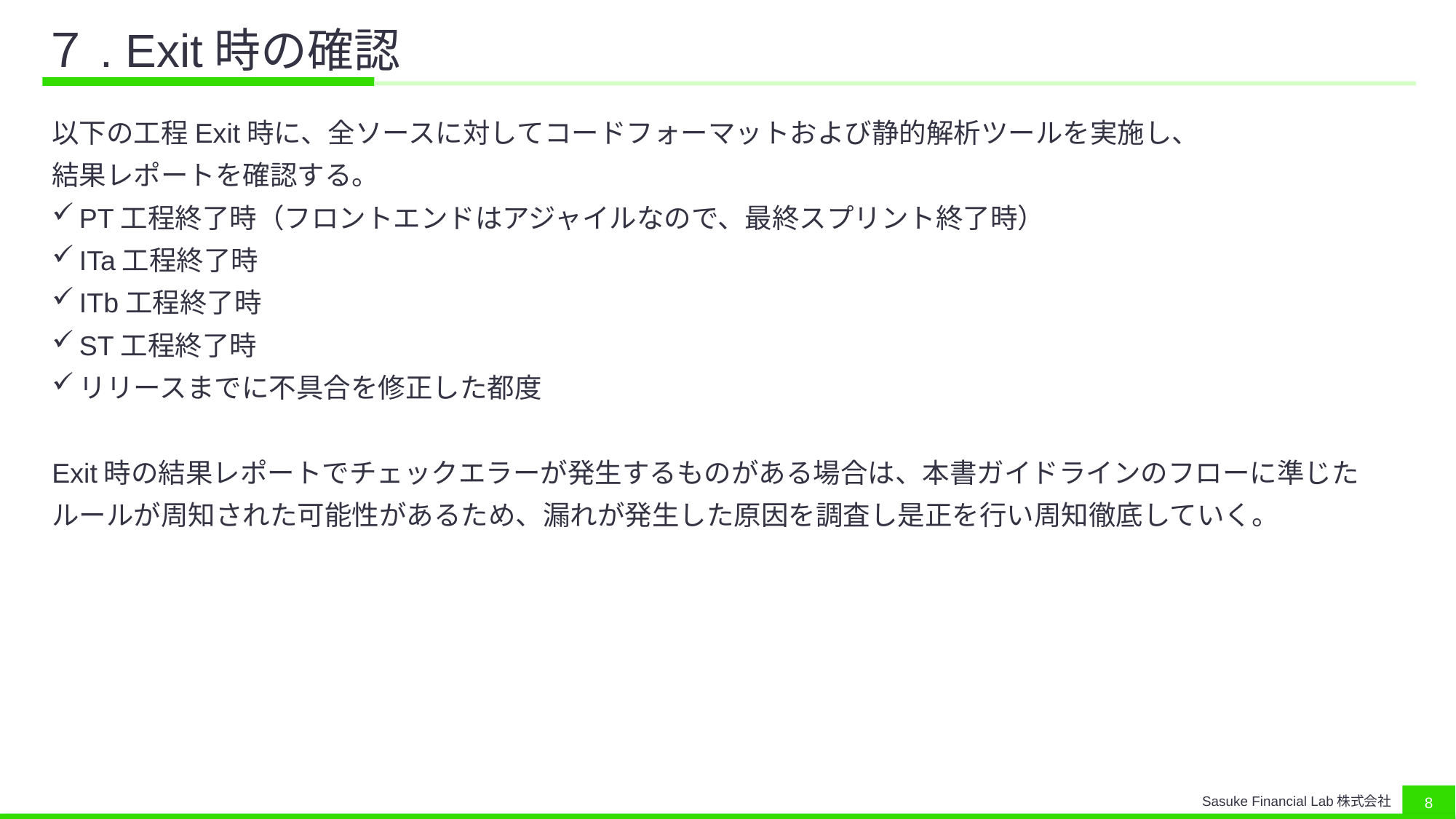

# ７. Exit時の確認
以下の工程Exit時に、全ソースに対してコードフォーマットおよび静的解析ツールを実施し、
結果レポートを確認する。
PT工程終了時（フロントエンドはアジャイルなので、最終スプリント終了時）
ITa工程終了時
ITb工程終了時
ST工程終了時
リリースまでに不具合を修正した都度

Exit時の結果レポートでチェックエラーが発生するものがある場合は、本書ガイドラインのフローに準じたルールが周知された可能性があるため、漏れが発生した原因を調査し是正を行い周知徹底していく。

8
Sasuke Financial Lab株式会社